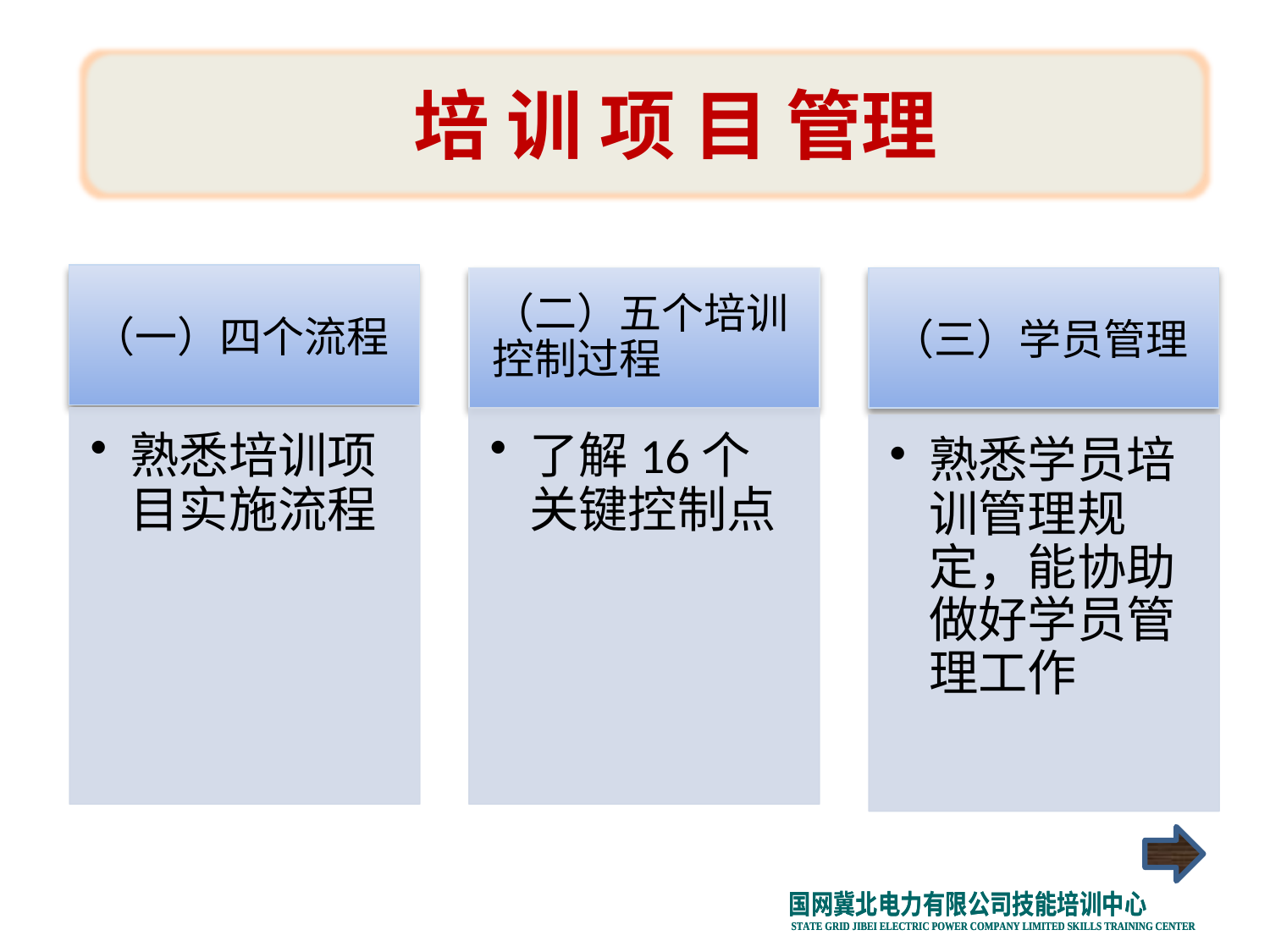

培 训 项 目 管理
某电信行业岗前培训计划

（一）四个流程
熟悉培训项目实施流程
（二）五个培训控制过程
了解16个关键控制点
（三）学员管理
熟悉学员培训管理规定，能协助做好学员管理工作

教

材

开

发